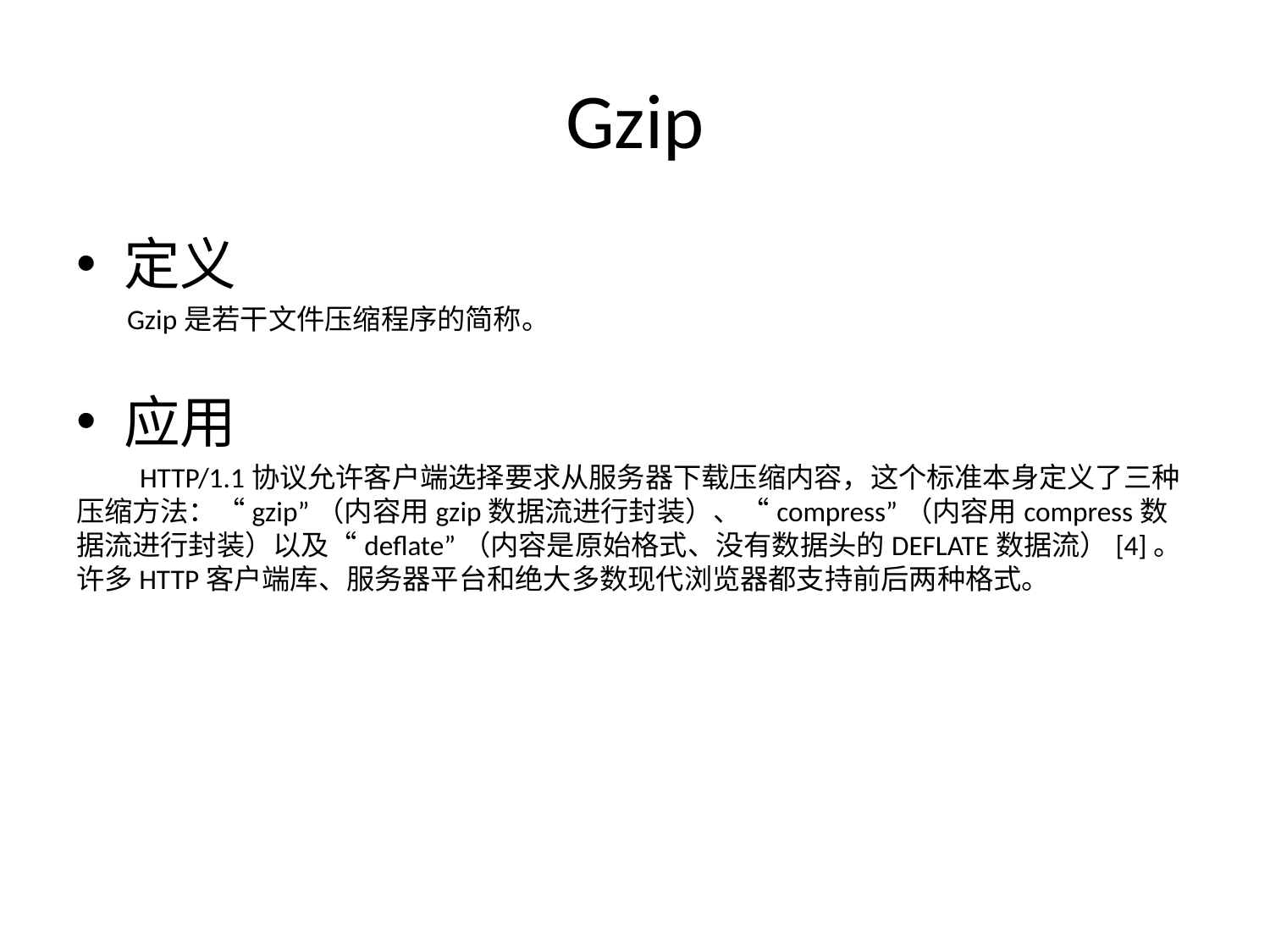

# Gzip
定义
        Gzip是若干文件压缩程序的简称。

应用
          HTTP/1.1协议允许客户端选择要求从服务器下载压缩内容，这个标准本身定义了三种压缩方法：“gzip”（内容用gzip数据流进行封装）、“compress”（内容用compress数据流进行封装）以及“deflate”（内容是原始格式、没有数据头的DEFLATE数据流）[4]。许多HTTP客户端库、服务器平台和绝大多数现代浏览器都支持前后两种格式。